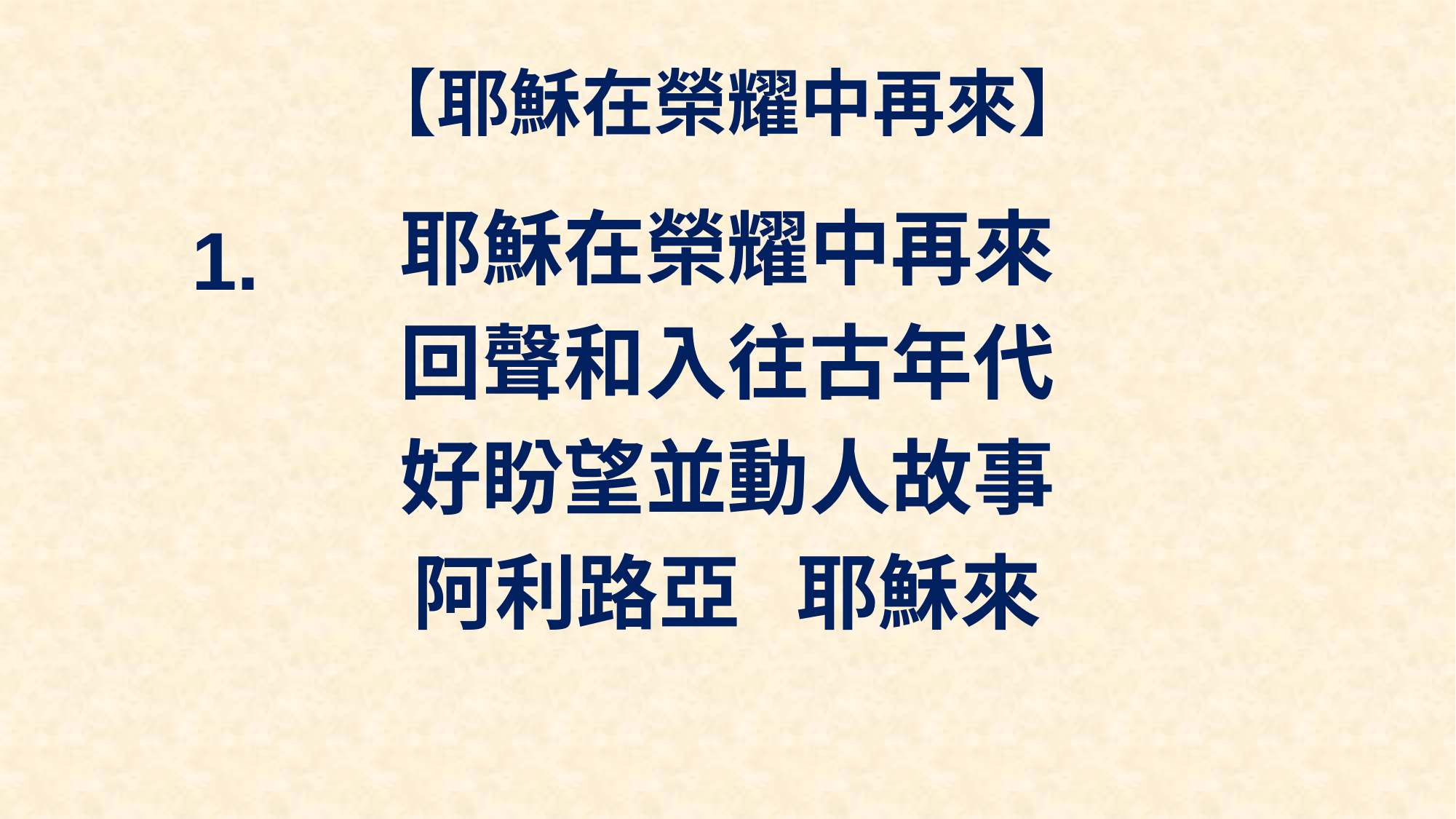

# 【耶穌在榮耀中再來】
耶穌在榮耀中再來
回聲和入往古年代
好盼望並動人故事
阿利路亞   耶穌來
1.